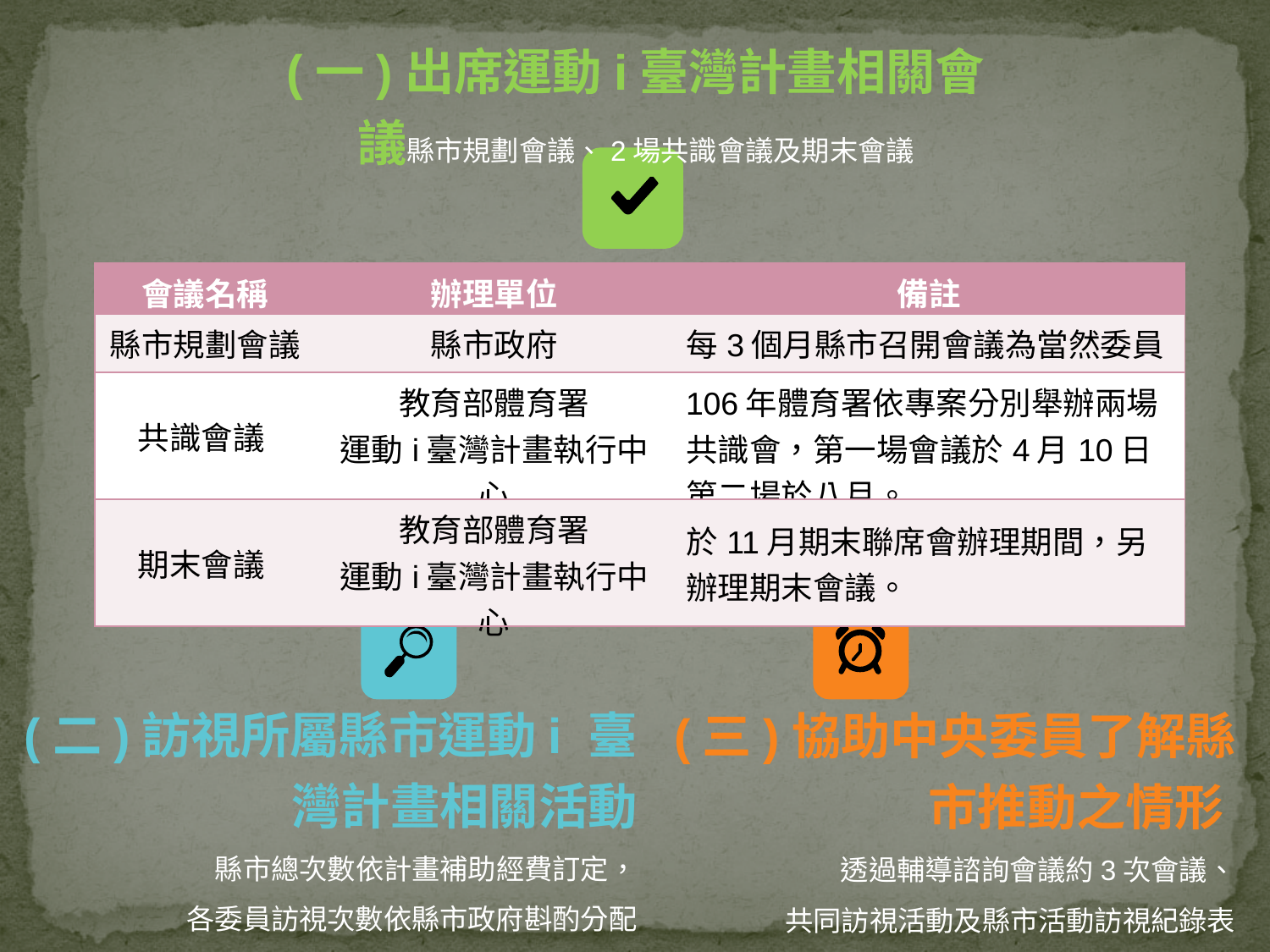

(一)出席運動i臺灣計畫相關會議縣市規劃會議、2場共識會議及期末會議

| 會議名稱 | 辦理單位 | 備註 |
| --- | --- | --- |
| 縣市規劃會議 | 縣市政府 | 每3個月縣市召開會議為當然委員 |
| 共識會議 | 教育部體育署 運動i臺灣計畫執行中心 | 106年體育署依專案分別舉辦兩場共識會，第一場會議於4月10日第二場於八月。 |
| 期末會議 | 教育部體育署 運動i臺灣計畫執行中心 | 於11月期末聯席會辦理期間，另辦理期末會議。 |

縣市委員職務

(二)訪視所屬縣市運動i 臺灣計畫相關活動
縣市總次數依計畫補助經費訂定，
各委員訪視次數依縣市政府斟酌分配
(三)協助中央委員了解縣市推動之情形
透過輔導諮詢會議約3次會議、
共同訪視活動及縣市活動訪視紀錄表